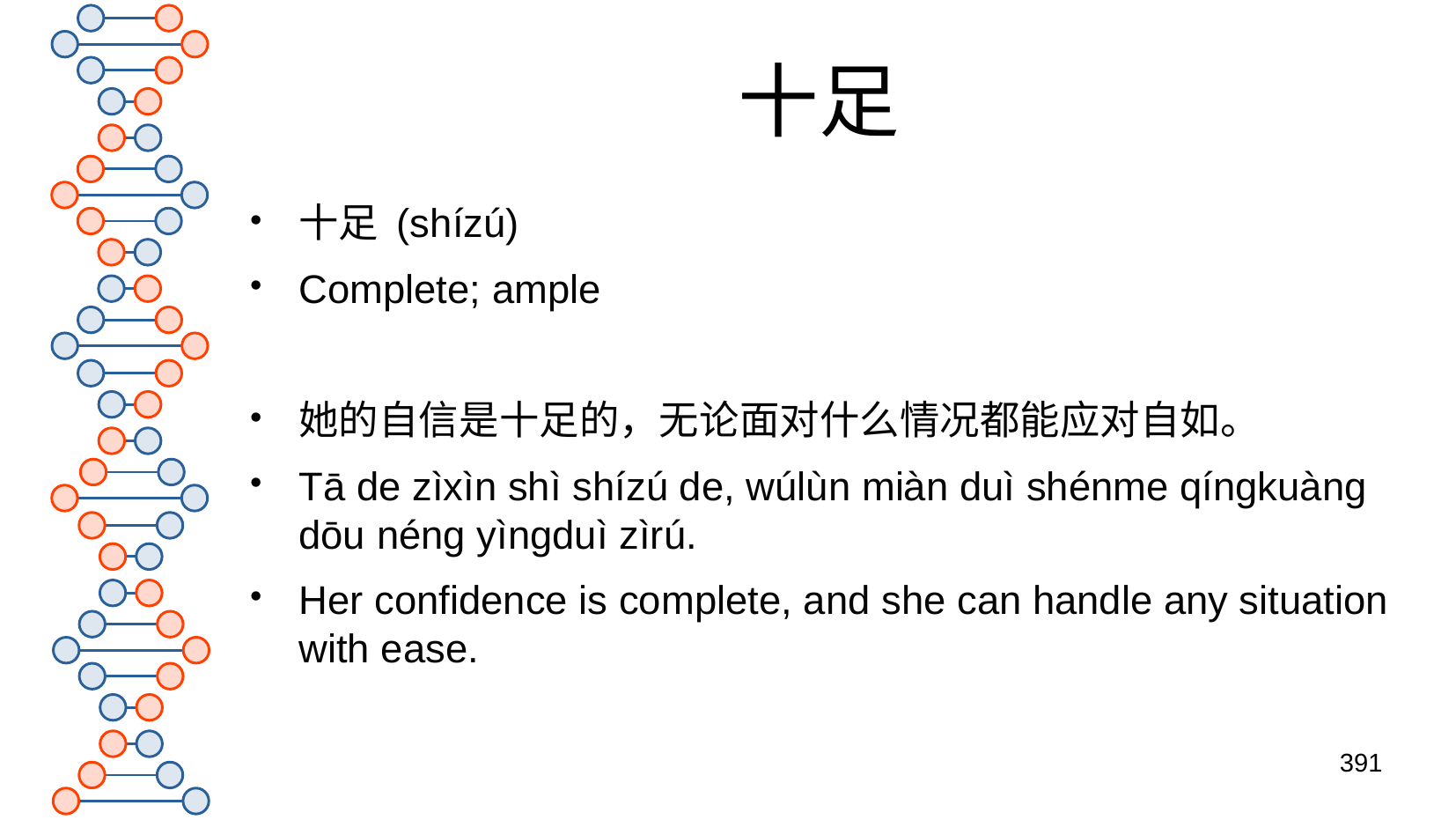

# 十足
十足 (shízú)
Complete; ample

她的自信是十足的，无论面对什么情况都能应对自如。
Tā de zìxìn shì shízú de, wúlùn miàn duì shénme qíngkuàng dōu néng yìngduì zìrú.
Her confidence is complete, and she can handle any situation with ease.

391